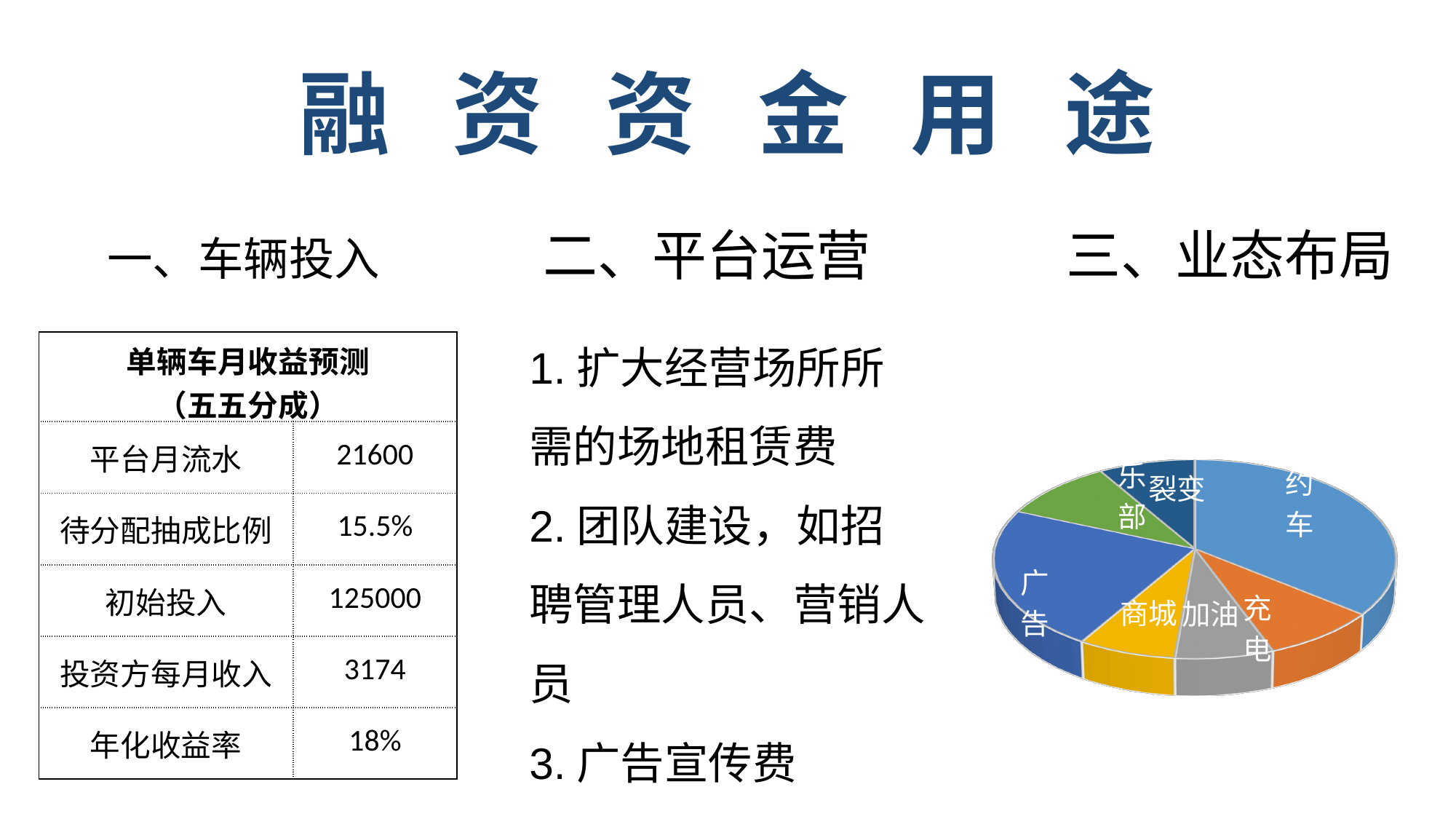

融   资   资   金   用   途
二、平台运营
三、业态布局
一、车辆投入

[unsupported chart]

1.扩大经营场所所需的场地租赁费
2.团队建设，如招聘管理人员、营销人员
3.广告宣传费
4.完善运营设备

| 单辆车月收益预测 （五五分成） |  |
| --- | --- |
| 平台月流水 | 21600 |
| 待分配抽成比例 | 15.5% |
| 初始投入 | 125000 |
| 投资方每月收入 | 3174 |
| 年化收益率 | 18% |